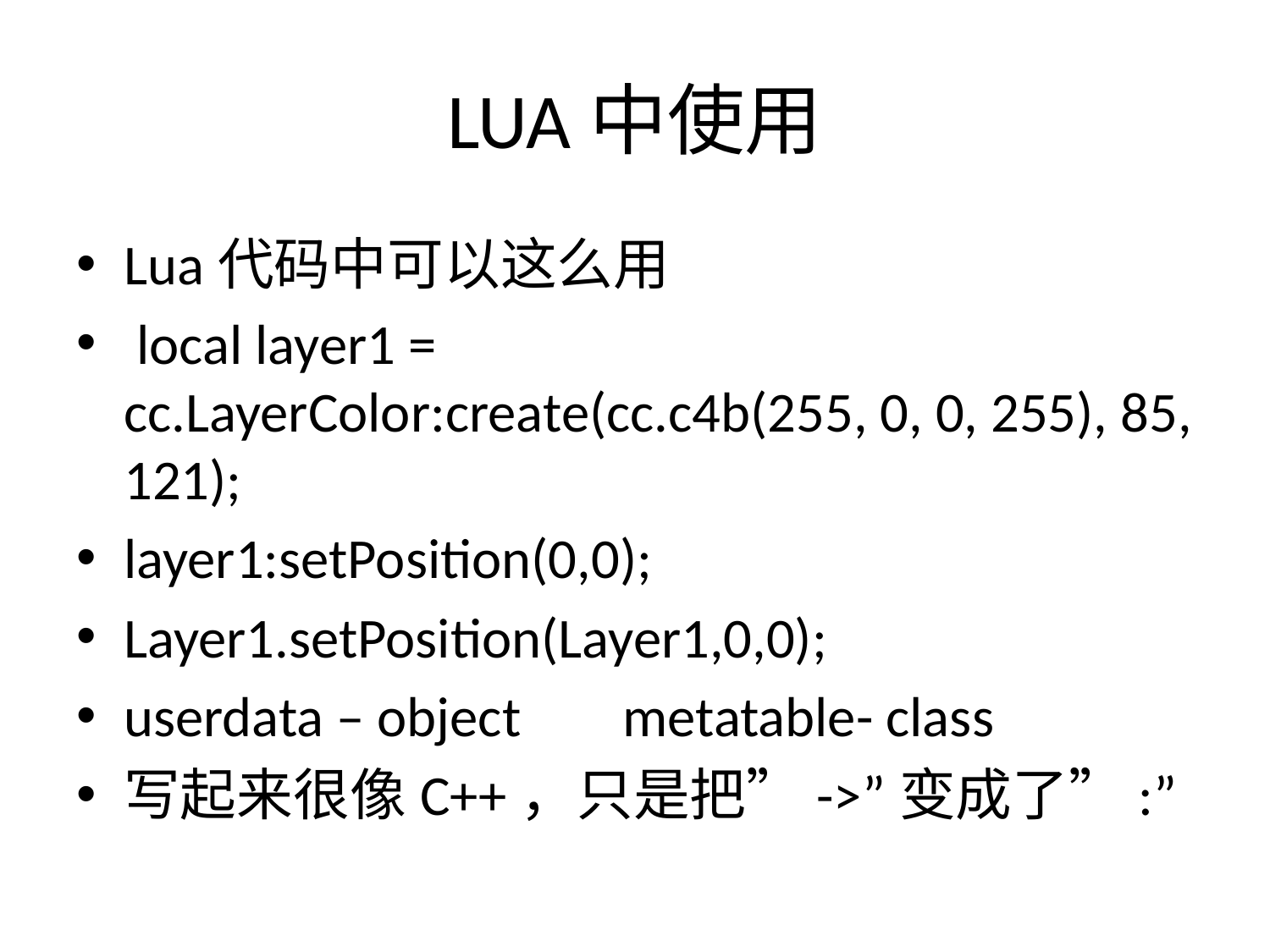

# LUA中使用
Lua代码中可以这么用
 local layer1 = cc.LayerColor:create(cc.c4b(255, 0, 0, 255), 85, 121);
layer1:setPosition(0,0);
Layer1.setPosition(Layer1,0,0);
userdata – object        metatable- class
写起来很像C++，只是把”->”变成了”:”